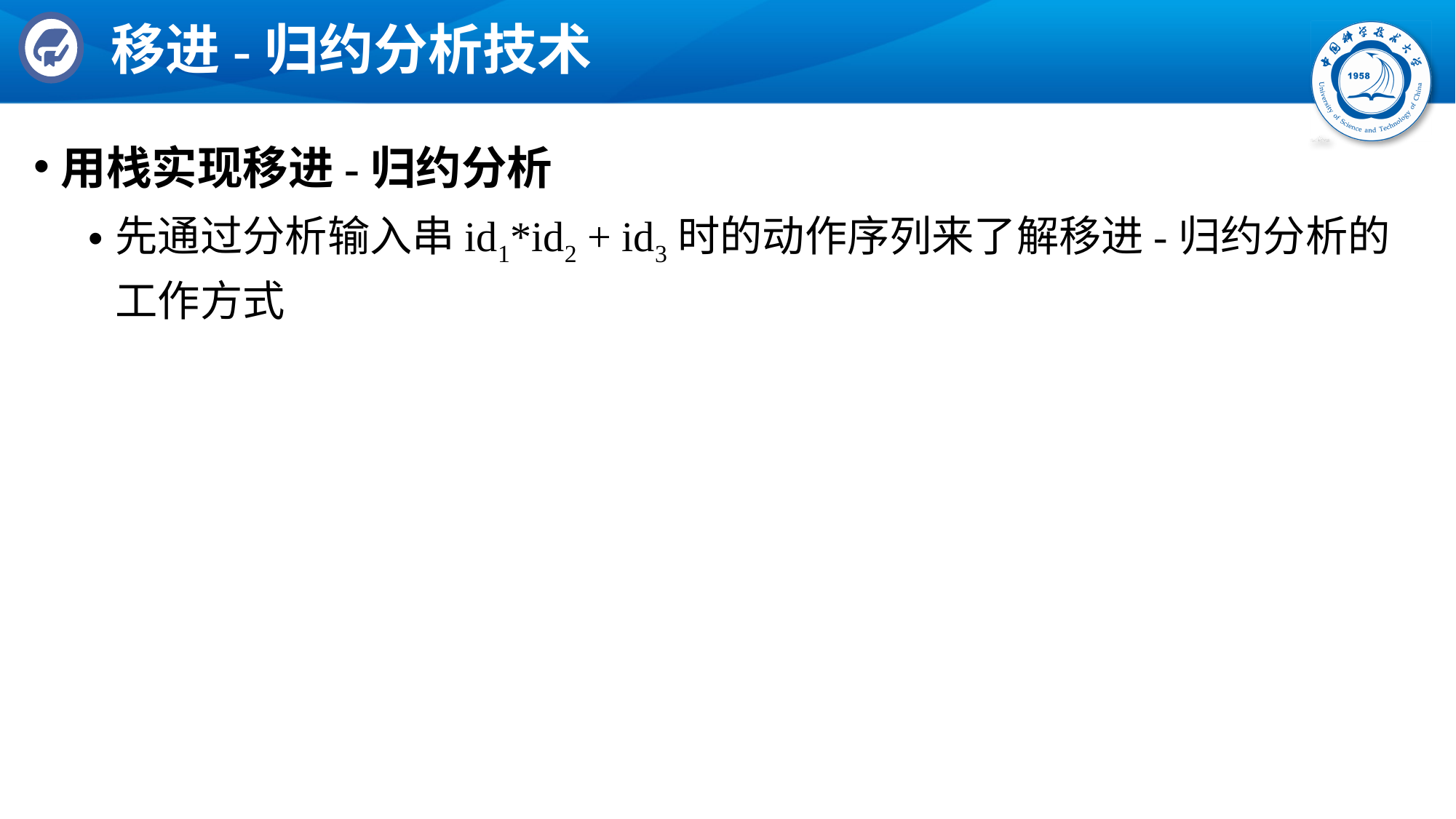

# 移进-归约分析技术
用栈实现移进-归约分析
先通过分析输入串id1*id2 + id3时的动作序列来了解移进-归约分析的工作方式